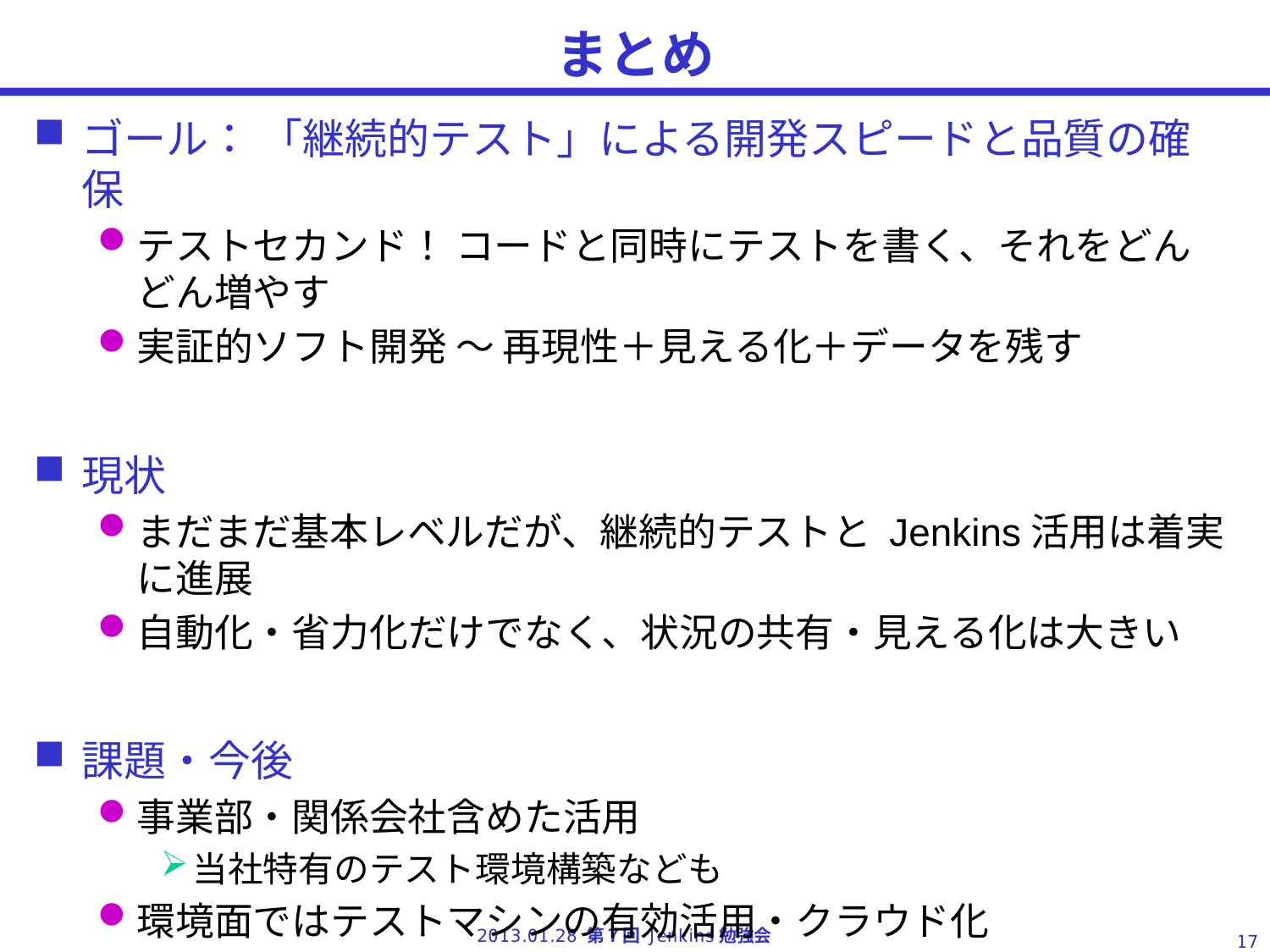

# まとめ
ゴール： 「継続的テスト」による開発スピードと品質の確保
テストセカンド！ コードと同時にテストを書く、それをどんどん増やす
実証的ソフト開発 ～ 再現性＋見える化＋データを残す

現状
まだまだ基本レベルだが、継続的テストと Jenkins活用は着実に進展
自動化・省力化だけでなく、状況の共有・見える化は大きい

課題・今後
事業部・関係会社含めた活用
当社特有のテスト環境構築なども
環境面ではテストマシンの有効活用・クラウド化
ユーザーの指導、良い事例の共有、検証済みマージの普及などなど